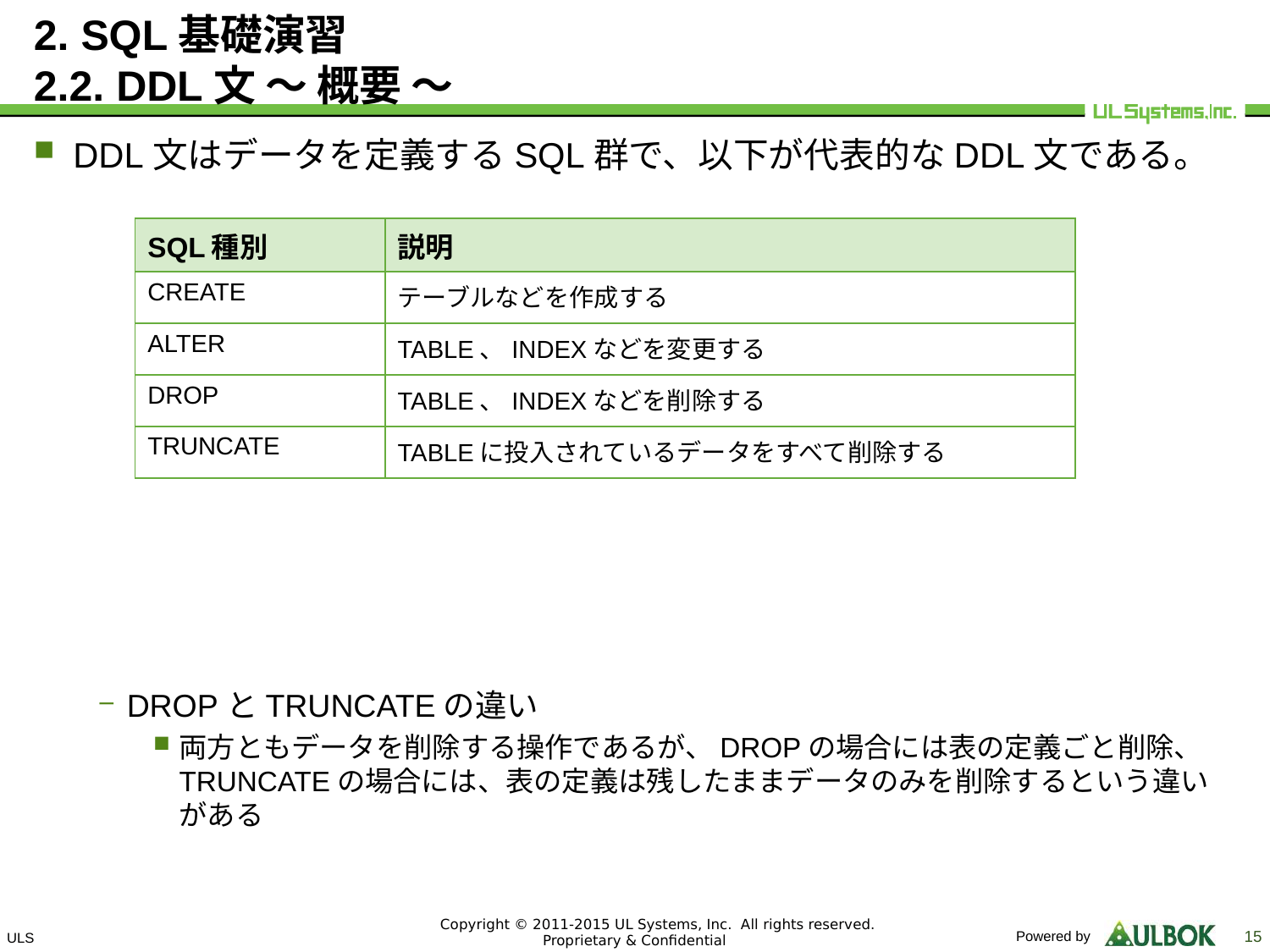

# 2. SQL基礎演習 2.2. DDL文 ～ 概要 ～
DDL文はデータを定義するSQL群で、以下が代表的なDDL文である。

DROPとTRUNCATEの違い
両方ともデータを削除する操作であるが、DROPの場合には表の定義ごと削除、TRUNCATEの場合には、表の定義は残したままデータのみを削除するという違いがある
| SQL種別 | 説明 |
| --- | --- |
| CREATE | テーブルなどを作成する |
| ALTER | TABLE、INDEXなどを変更する |
| DROP | TABLE、INDEXなどを削除する |
| TRUNCATE | TABLEに投入されているデータをすべて削除する |